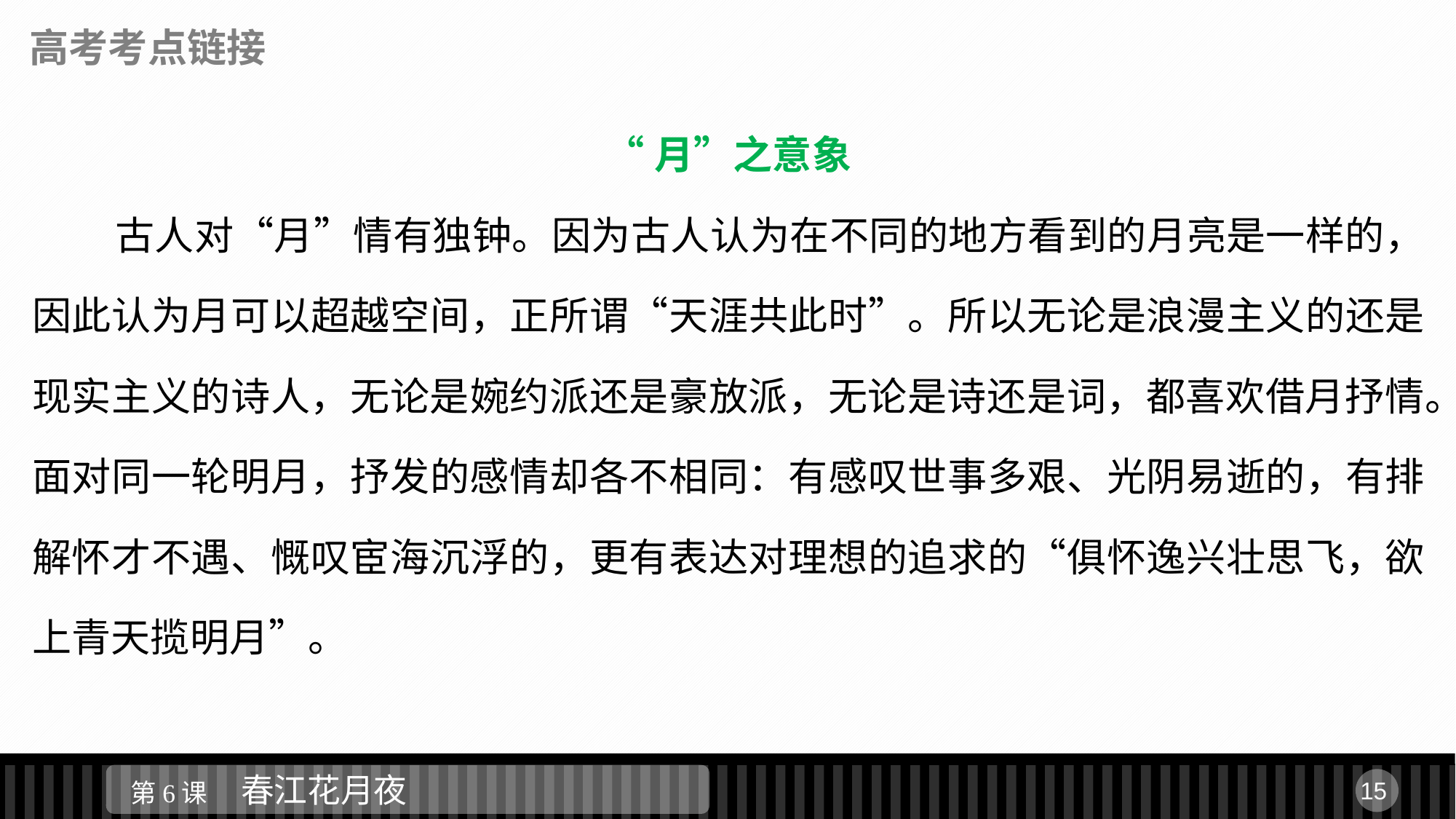

高考考点链接
“月”之意象
        古人对“月”情有独钟。因为古人认为在不同的地方看到的月亮是一样的，因此认为月可以超越空间，正所谓“天涯共此时”。所以无论是浪漫主义的还是现实主义的诗人，无论是婉约派还是豪放派，无论是诗还是词，都喜欢借月抒情。面对同一轮明月，抒发的感情却各不相同：有感叹世事多艰、光阴易逝的，有排解怀才不遇、慨叹宦海沉浮的，更有表达对理想的追求的“俱怀逸兴壮思飞，欲上青天揽明月”。